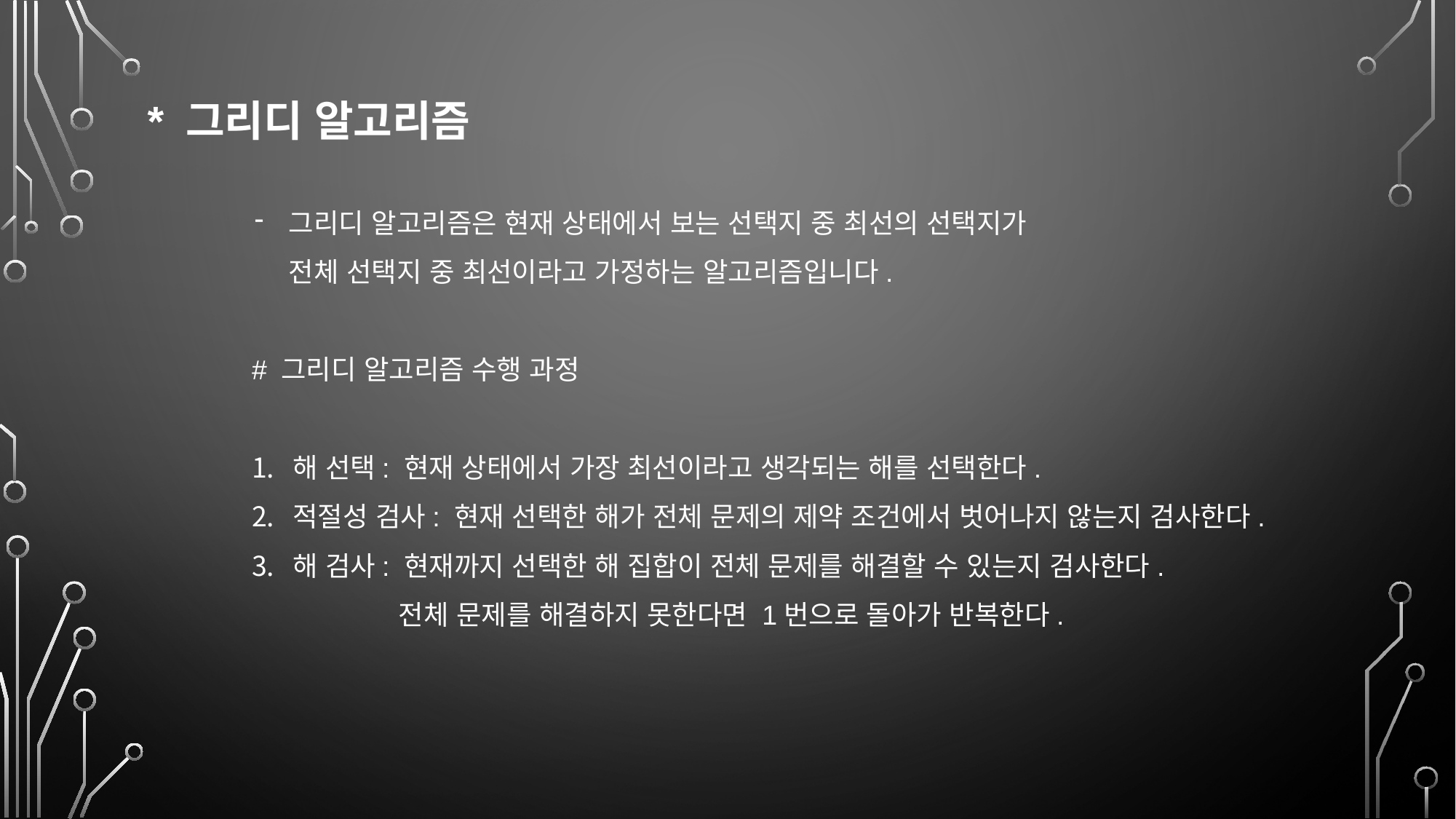

* 그리디 알고리즘
그리디 알고리즘은 현재 상태에서 보는 선택지 중 최선의 선택지가
전체 선택지 중 최선이라고 가정하는 알고리즘입니다.
# 그리디 알고리즘 수행 과정

해 선택: 현재 상태에서 가장 최선이라고 생각되는 해를 선택한다.
적절성 검사: 현재 선택한 해가 전체 문제의 제약 조건에서 벗어나지 않는지 검사한다.
해 검사: 현재까지 선택한 해 집합이 전체 문제를 해결할 수 있는지 검사한다.
             전체 문제를 해결하지 못한다면 1번으로 돌아가 반복한다.